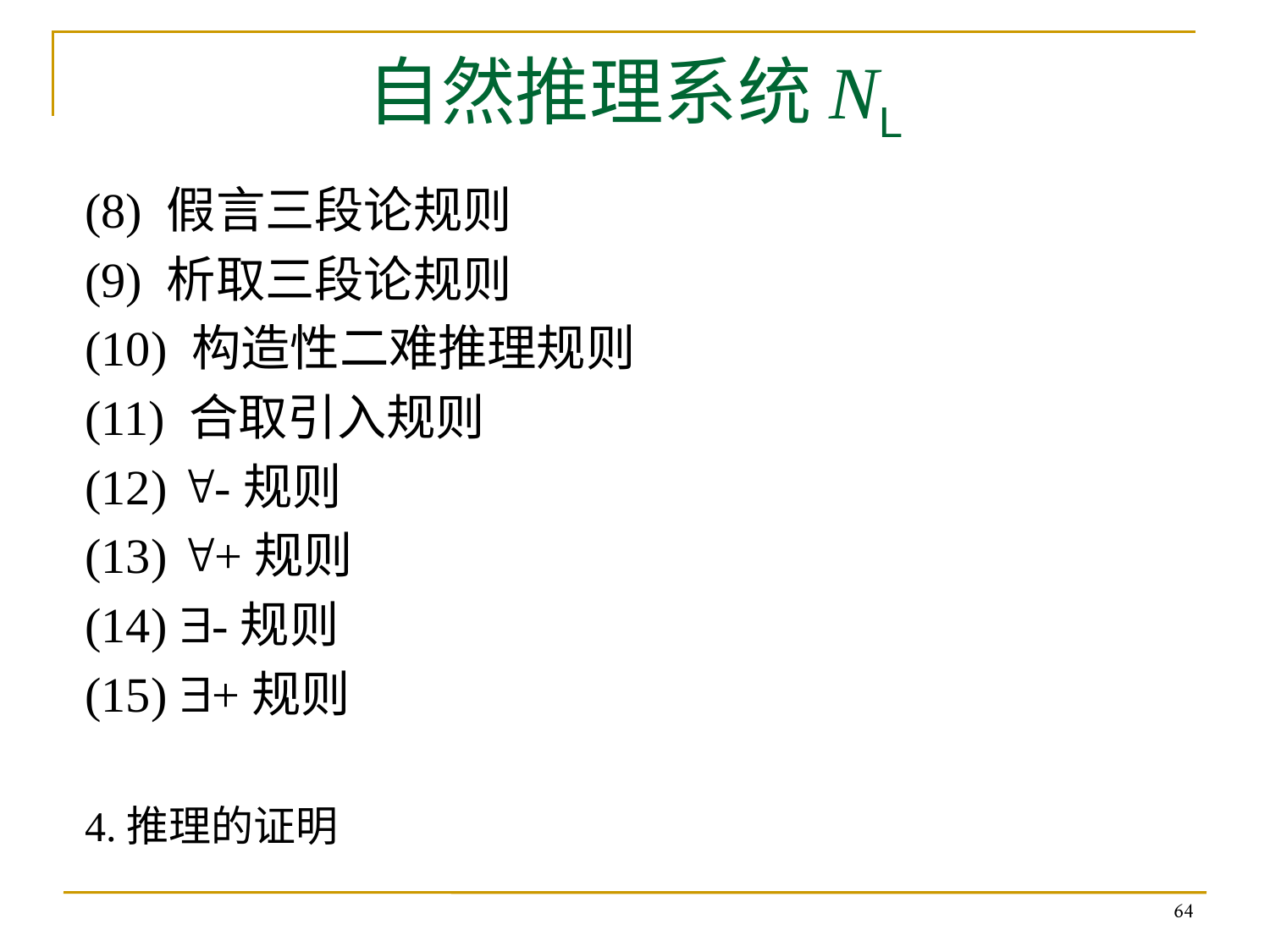

# 自然推理系统NL
(8) 假言三段论规则
(9) 析取三段论规则
(10) 构造性二难推理规则
(11) 合取引入规则
(12) ∀-规则
(13) ∀+规则
(14) ∃-规则
(15) ∃+规则

4.推理的证明

64